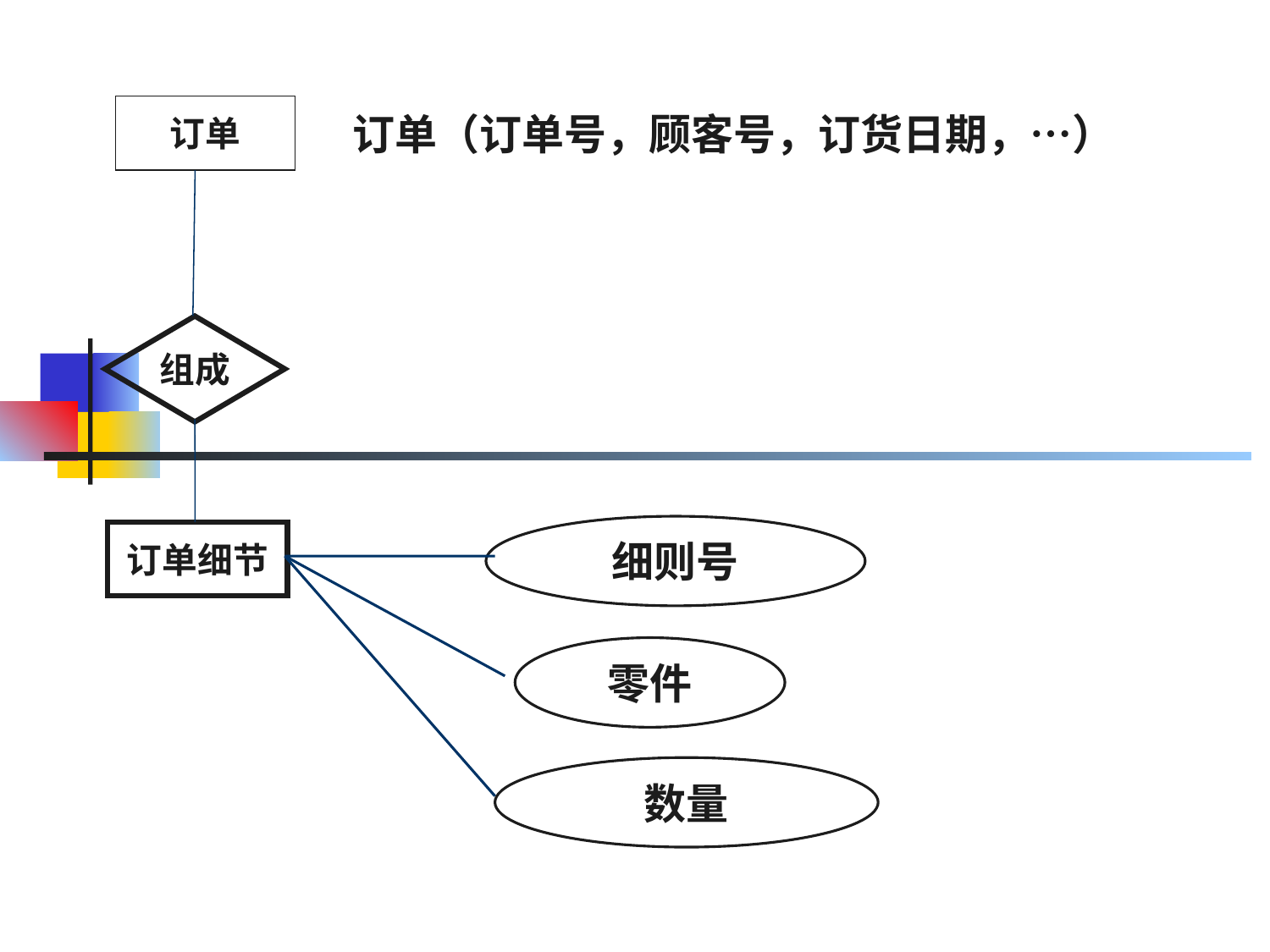

# 订单（订单号，顾客号，订货日期，…）
订单

组成

细则号
订单细节

零件
数量